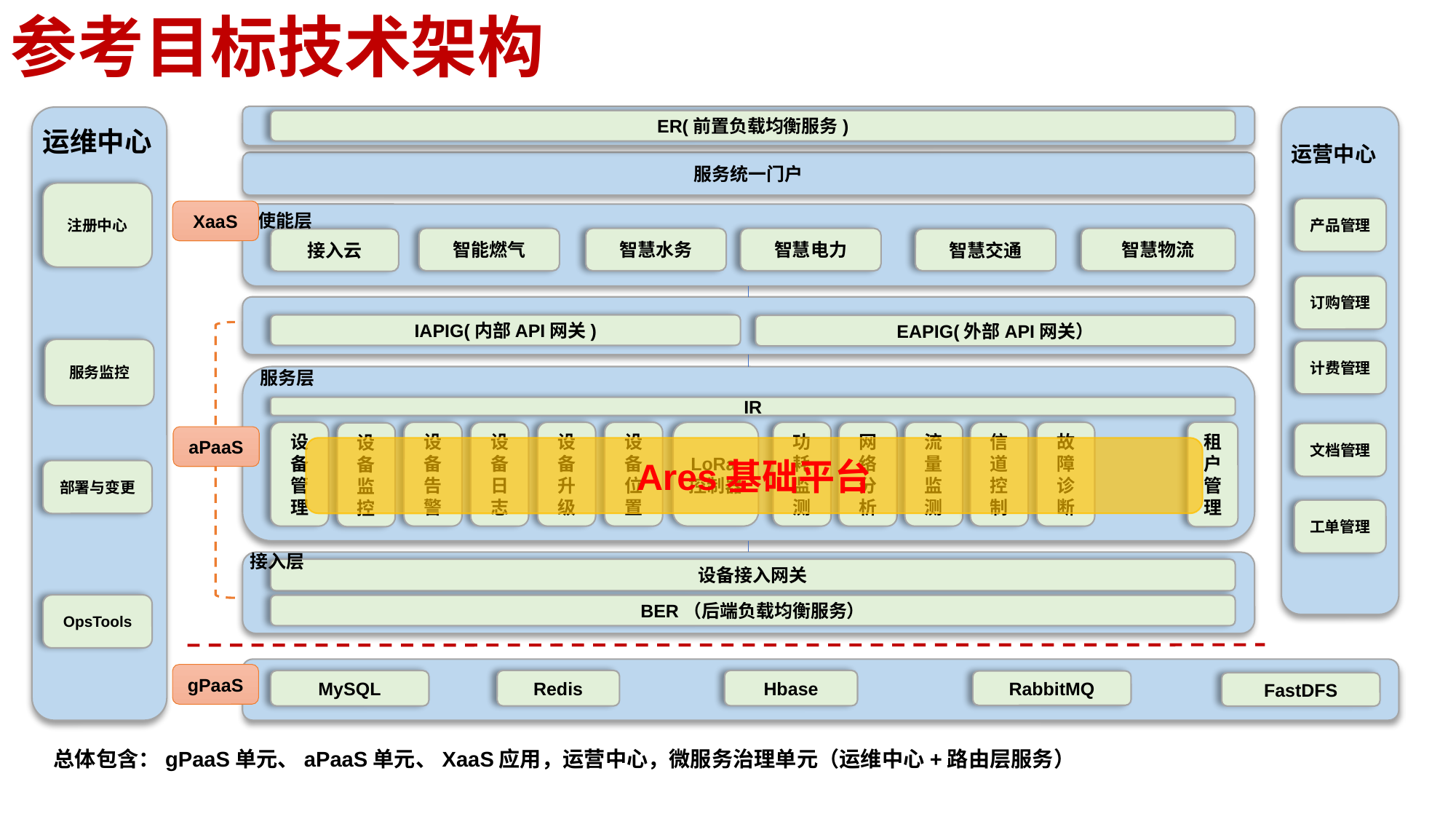

参考目标技术架构

ER(前置负载均衡服务)
运维中心
运营中心
服务统一门户
注册中心
产品管理
XaaS

使能层
智慧电力
智慧物流
智慧水务
智能燃气
智慧交通
接入云
订购管理

IAPIG(内部API网关)
EAPIG(外部API网关）

服务监控
计费管理
服务层

IR
租户管理
设备位置
LoRa控制器
故障诊断
信道控制
流量监测
网络分析
功耗监测
设备管理
设备告警
设备日志
设备升级
设备监控
文档管理
aPaaS
Ares基础平台
部署与变更
工单管理
接入层

设备接入网关
OpsTools
BER（后端负载均衡服务）

gPaaS
Redis
Hbase
MySQL
RabbitMQ
FastDFS
总体包含：gPaaS单元、aPaaS单元、XaaS应用，运营中心，微服务治理单元（运维中心+路由层服务）